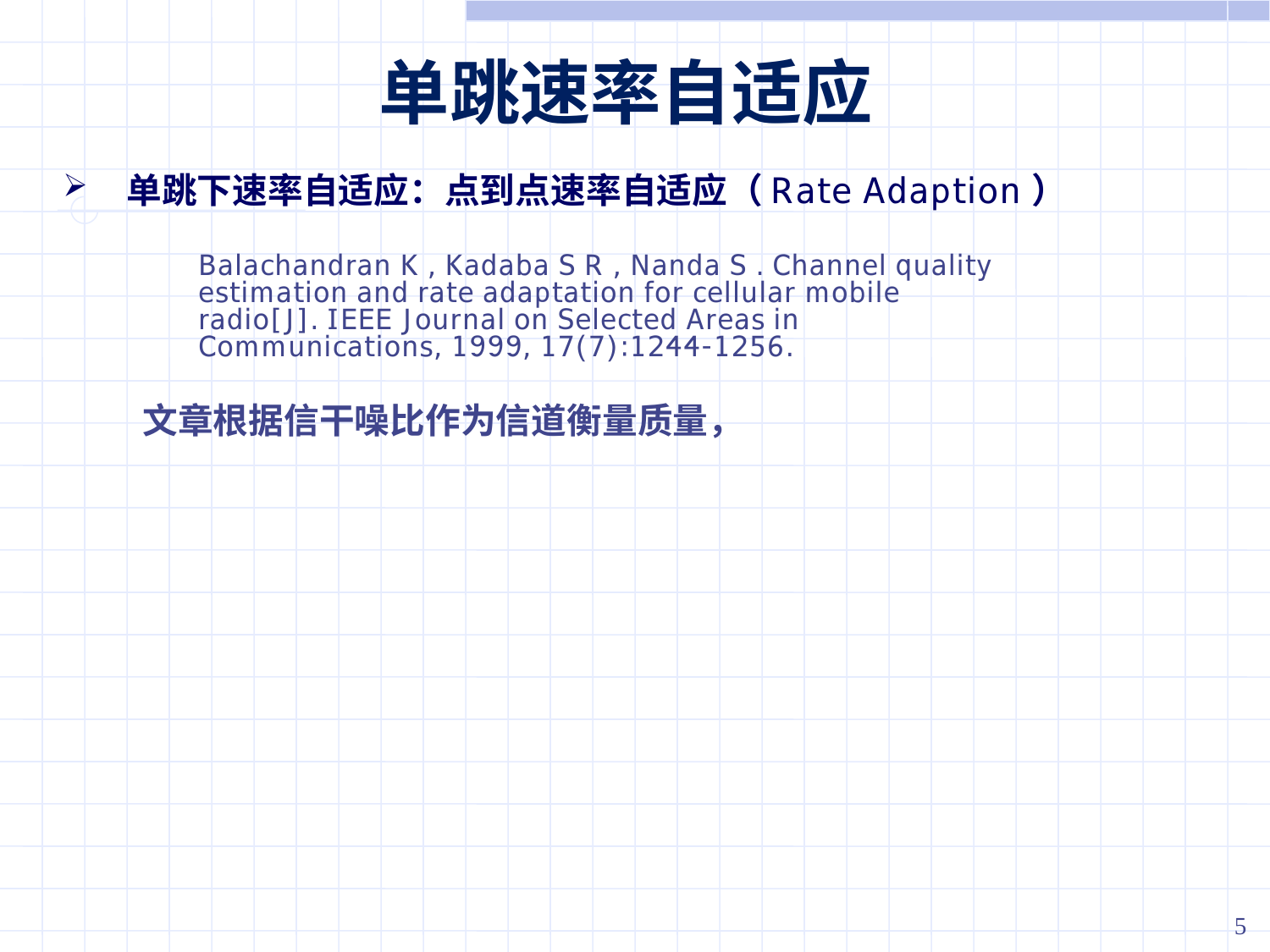

单跳速率自适应
单跳下速率自适应：点到点速率自适应（Rate Adaption）
Balachandran K , Kadaba S R , Nanda S . Channel quality estimation and rate adaptation for cellular mobile radio[J]. IEEE Journal on Selected Areas in Communications, 1999, 17(7):1244-1256.
文章根据信干噪比作为信道衡量质量，
5